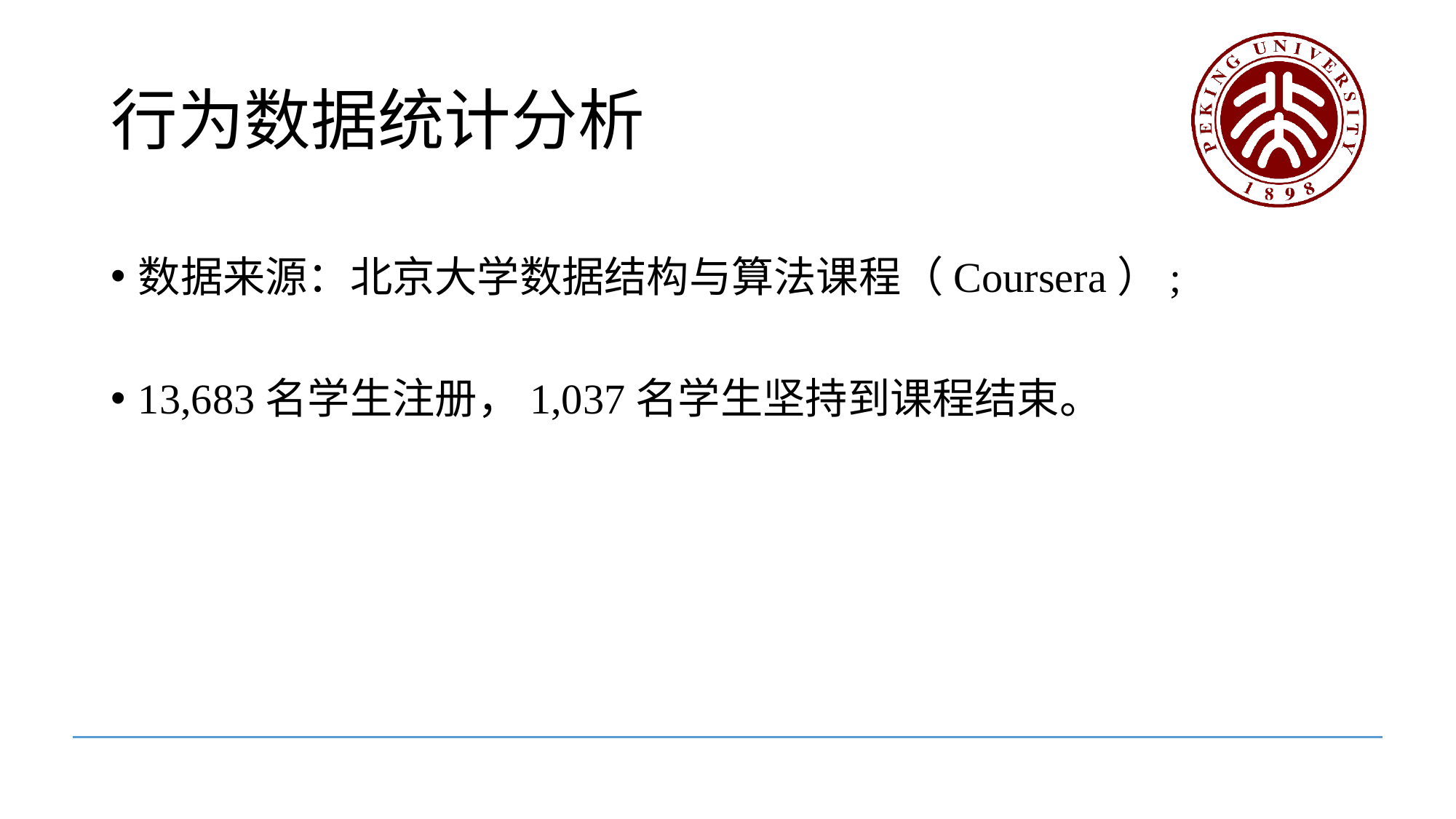

# 行为数据统计分析
数据来源：北京大学数据结构与算法课程（Coursera）;

13,683名学生注册，1,037名学生坚持到课程结束。